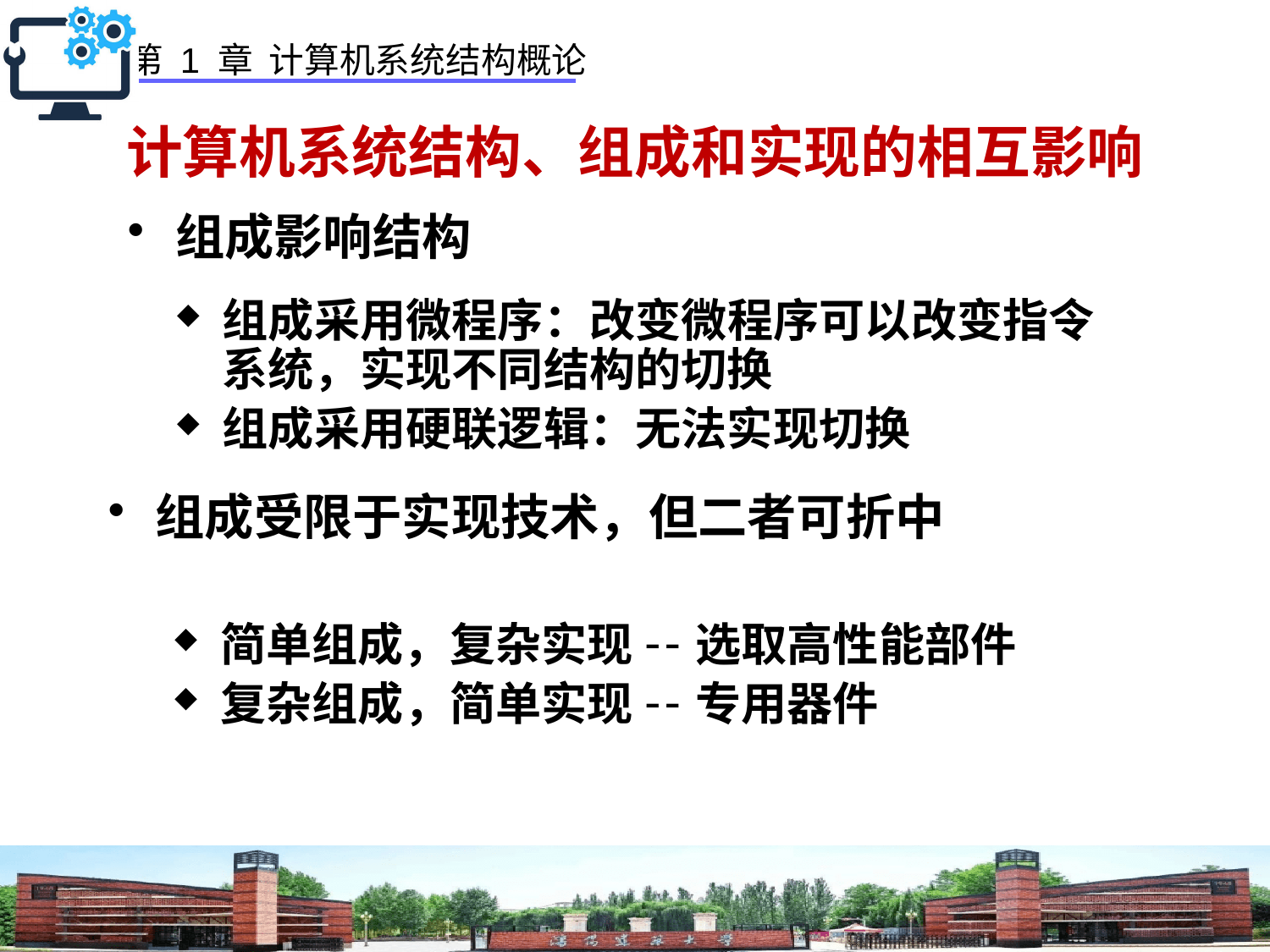

# 计算机系统结构、组成和实现的相互影响
组成影响结构
组成采用微程序：改变微程序可以改变指令系统，实现不同结构的切换
组成采用硬联逻辑：无法实现切换
组成受限于实现技术，但二者可折中
简单组成，复杂实现--选取高性能部件
复杂组成，简单实现--专用器件